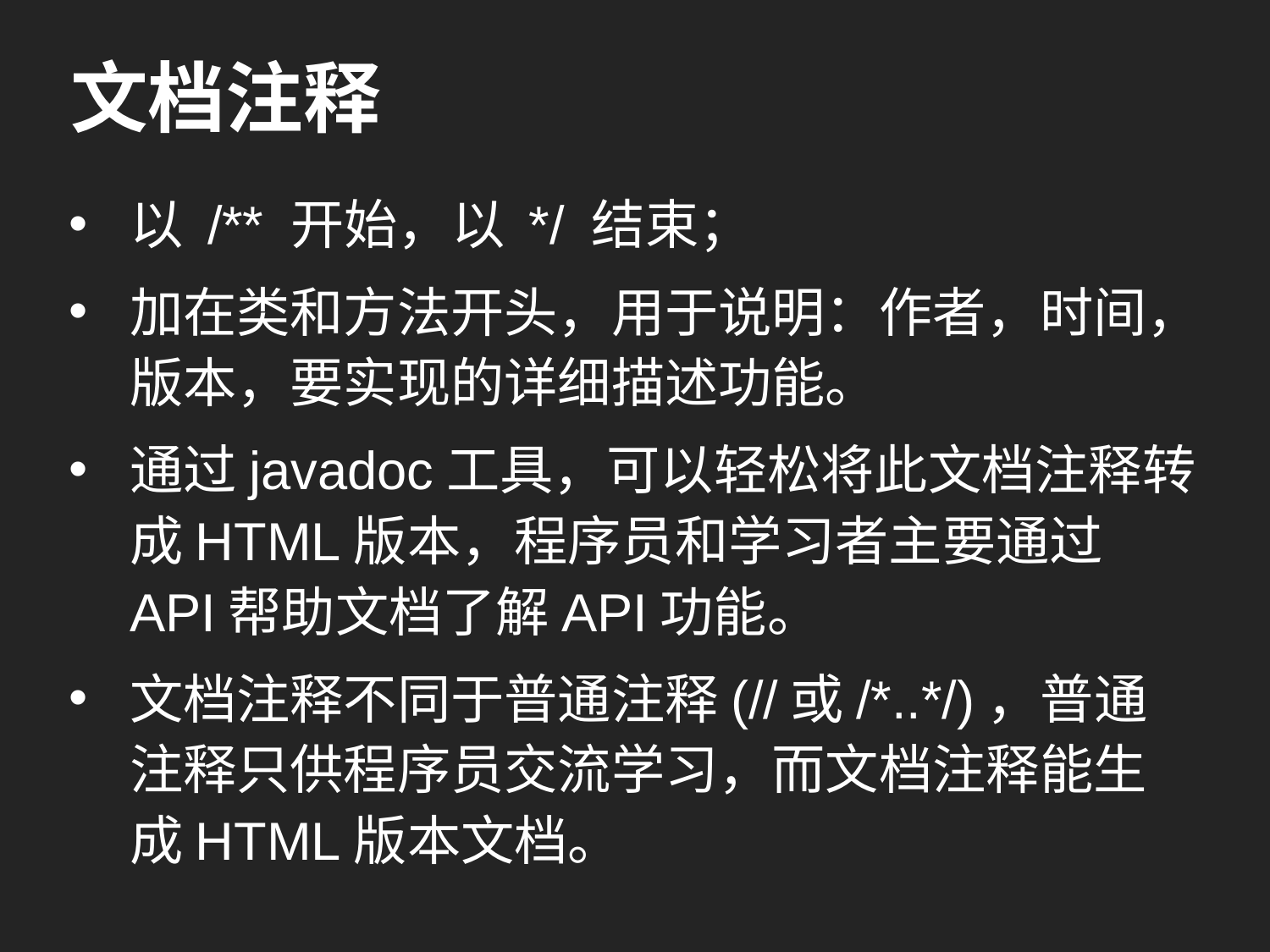

# 文档注释
以 /** 开始，以 */ 结束；
加在类和方法开头，用于说明：作者，时间，版本，要实现的详细描述功能。
通过javadoc工具，可以轻松将此文档注释转成HTML版本，程序员和学习者主要通过API帮助文档了解API功能。
文档注释不同于普通注释(//或/*..*/)，普通注释只供程序员交流学习，而文档注释能生成HTML版本文档。